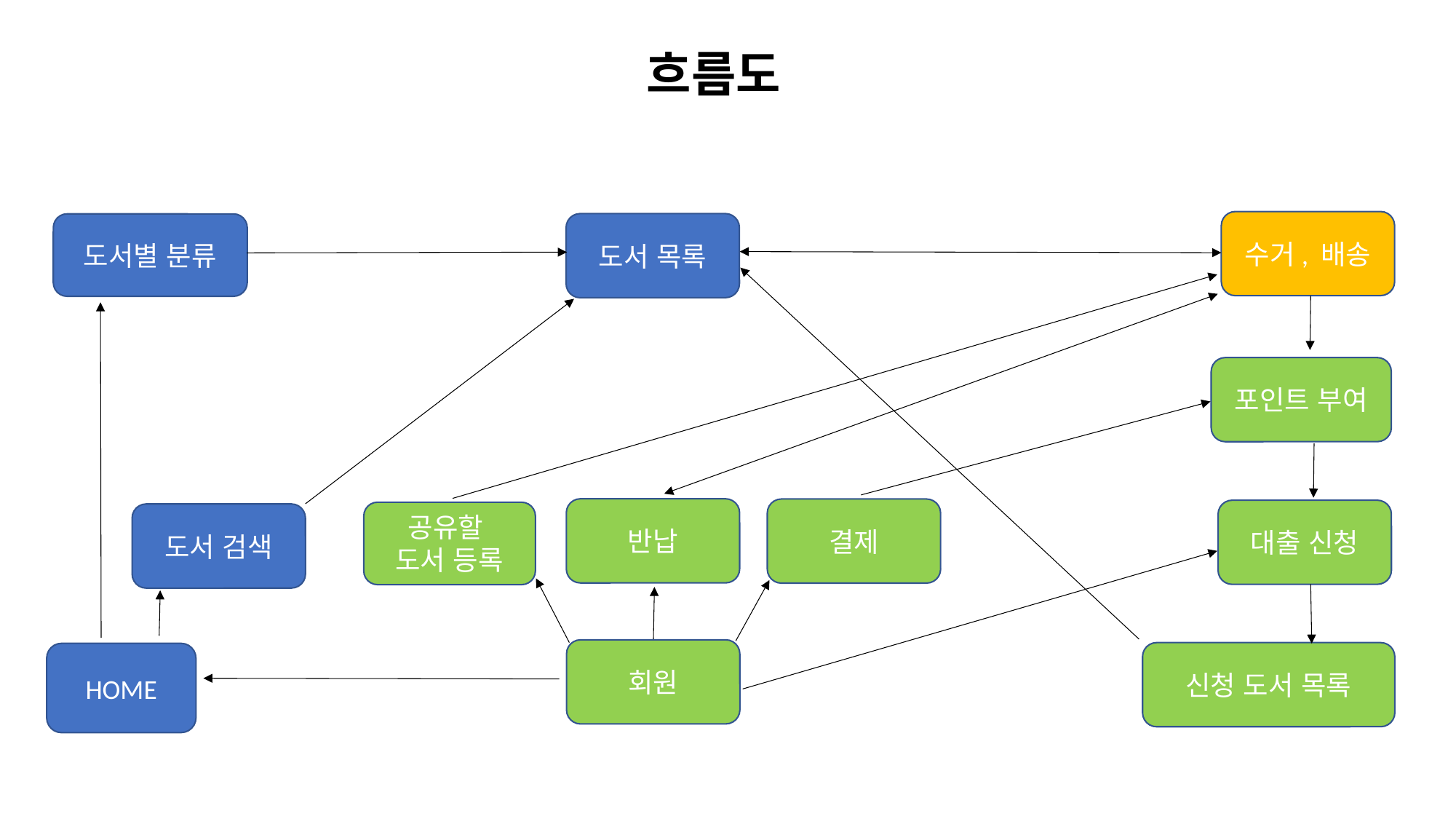

# 흐름도

수거, 배송
도서 목록
도서별 분류
포인트 부여
반납
결제
대출 신청
공유할
도서 등록
도서 검색
회원
신청 도서 목록
HOME